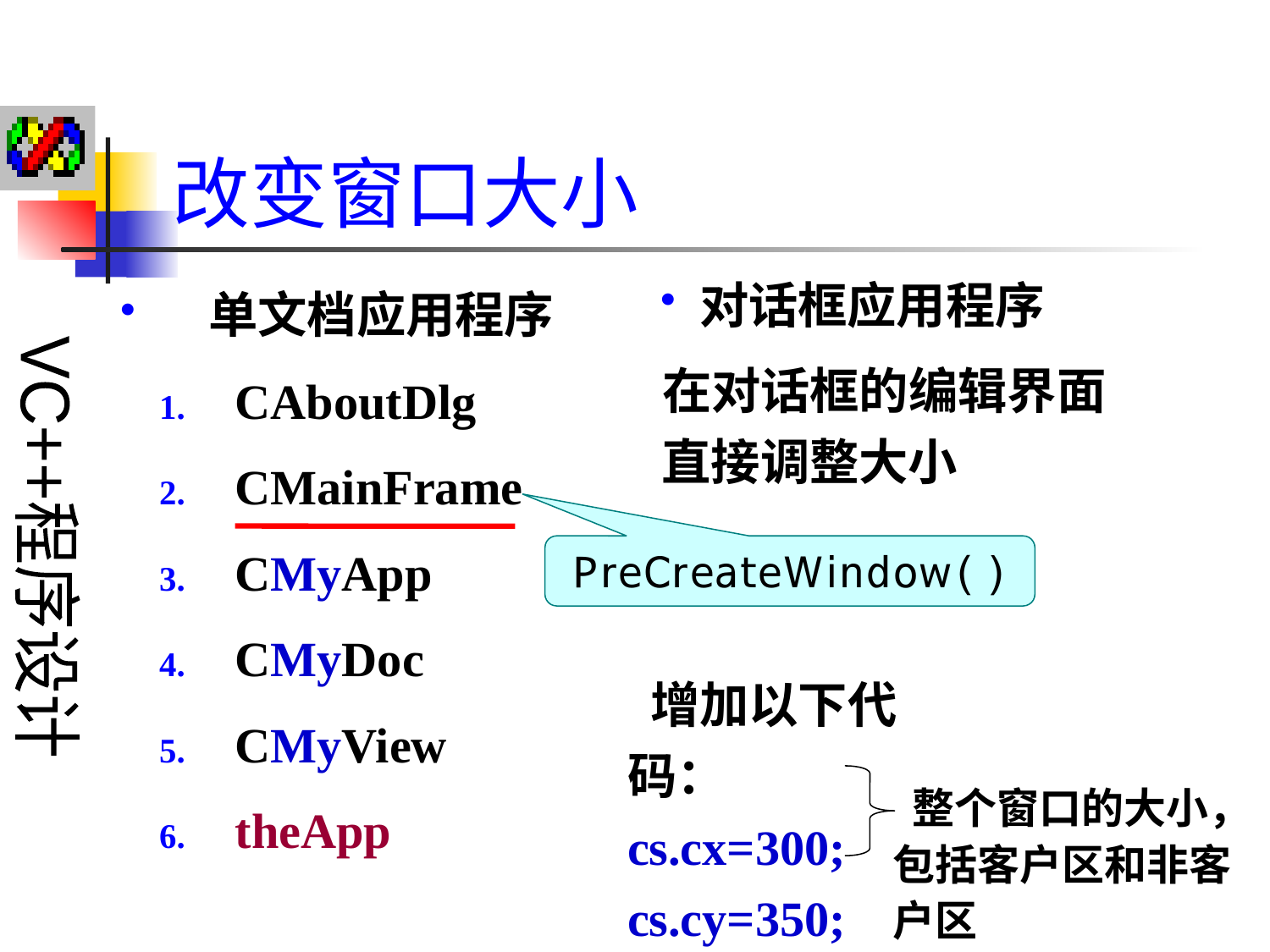

# 改变窗口大小
 对话框应用程序
在对话框的编辑界面直接调整大小
 单文档应用程序
 CAboutDlg
 CMainFrame
 CMyApp
 CMyDoc
 CMyView
 theApp

PreCreateWindow( )
 增加以下代码：
cs.cx=300;
cs.cy=350;

 整个窗口的大小，包括客户区和非客户区